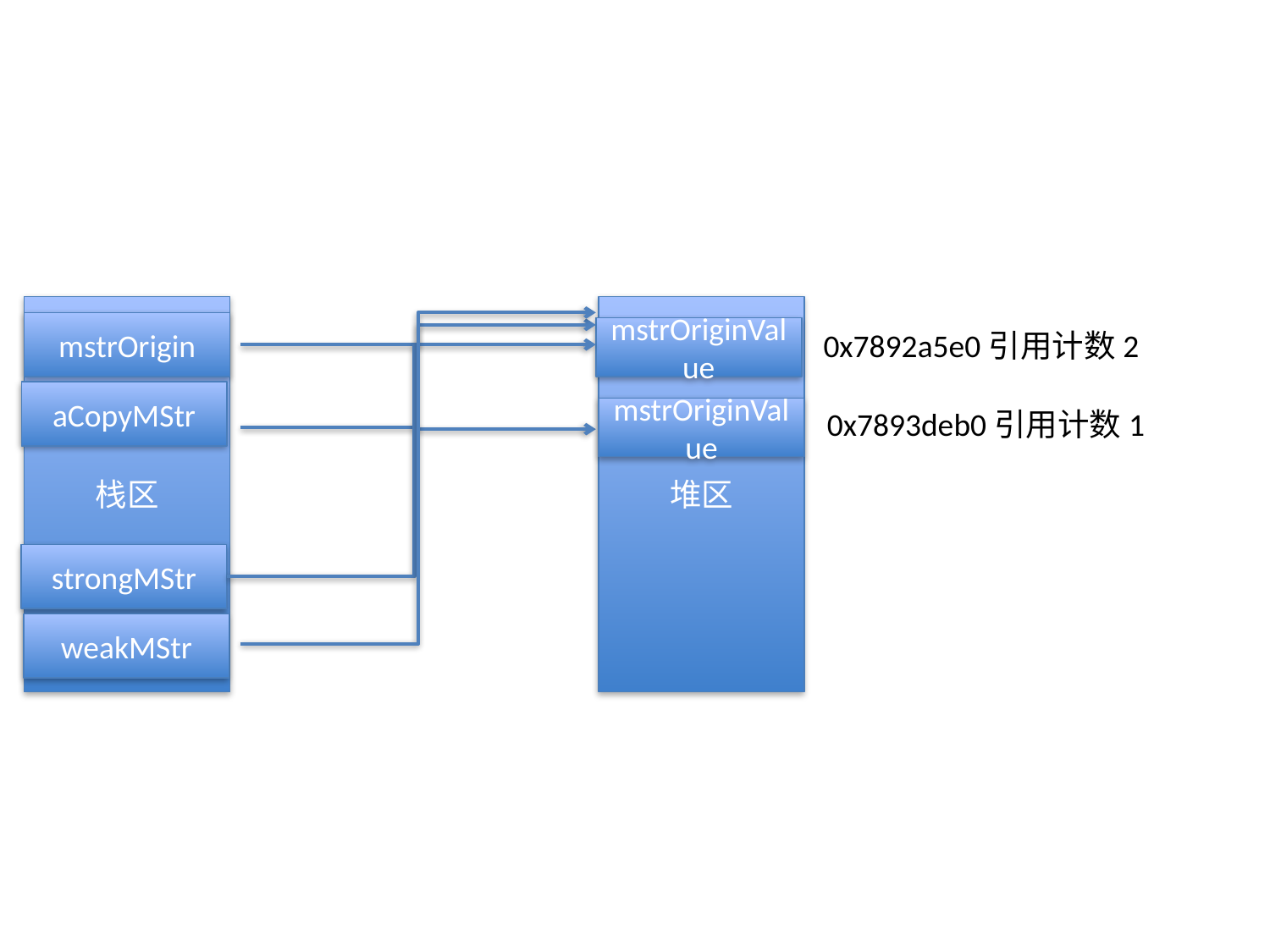

栈区
堆区
mstrOrigin
mstrOriginValue
0x7892a5e0引用计数2
aCopyMStr
0x7893deb0引用计数1
mstrOriginValue
strongMStr
weakMStr